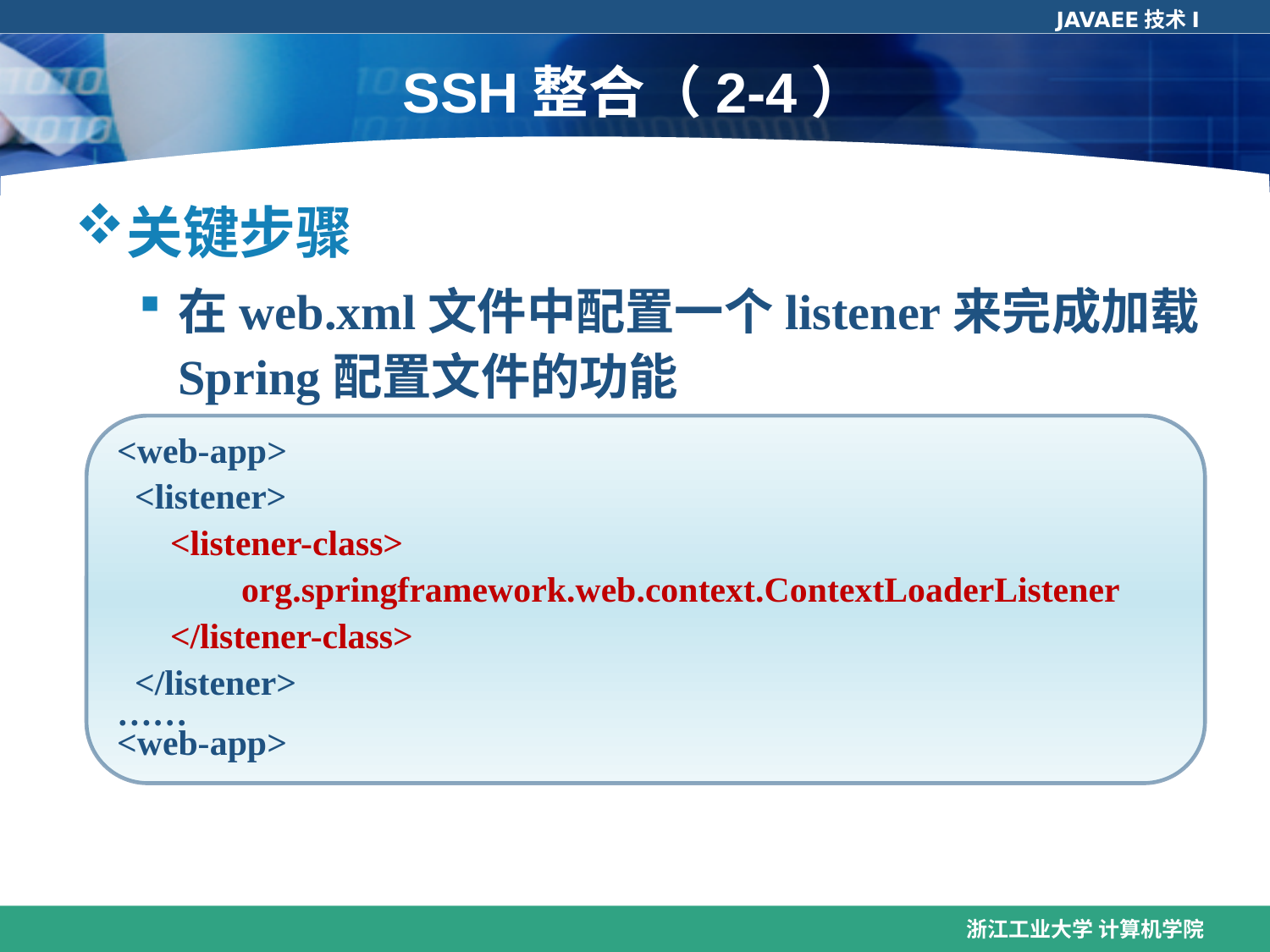

# SSH整合（2-4）
关键步骤
在web.xml文件中配置一个listener来完成加载Spring配置文件的功能

<web-app>
  <listener>
      <listener-class>
              org.springframework.web.context.ContextLoaderListener
      </listener-class>
  </listener>
……
<web-app>